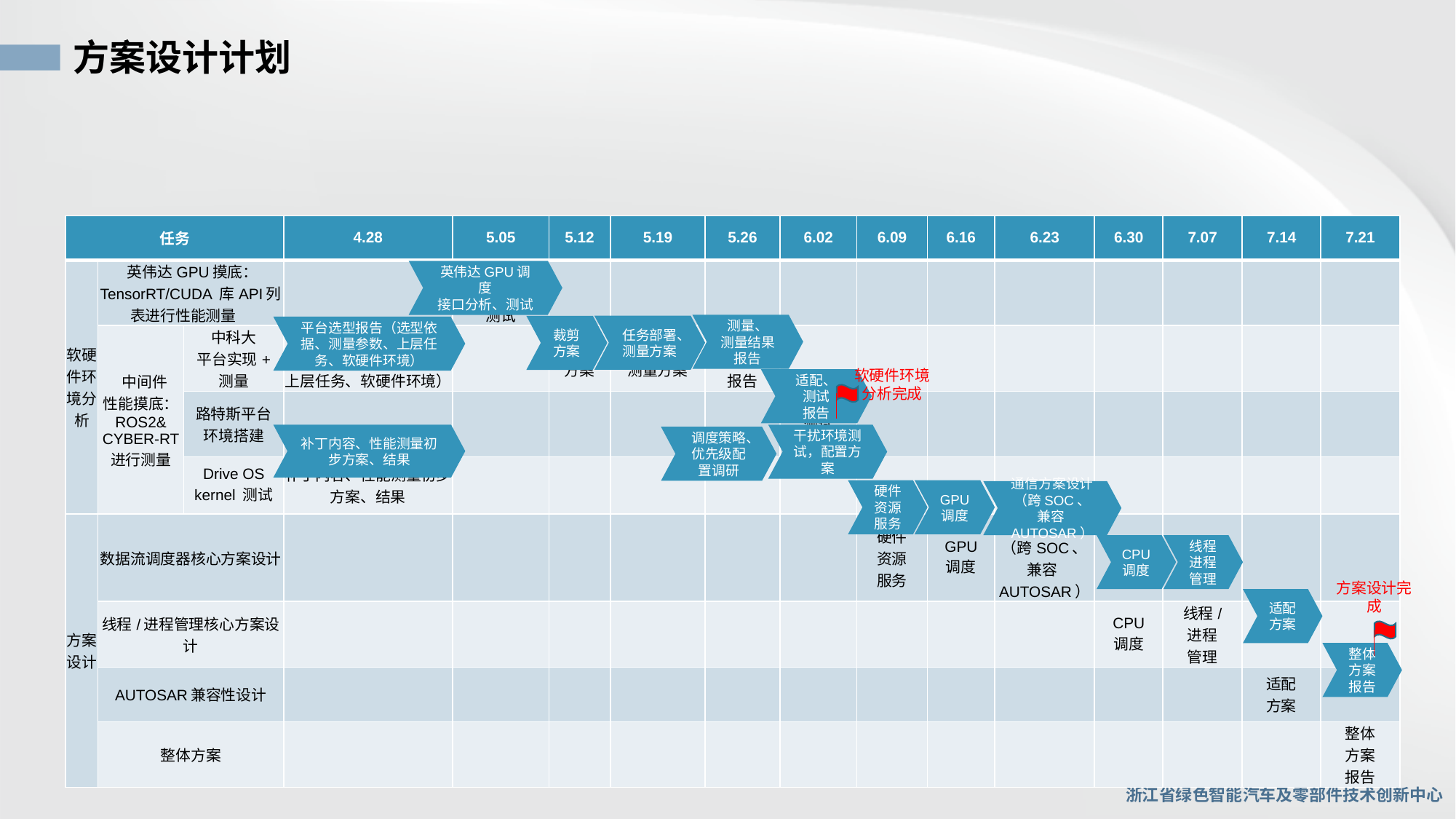

方案设计计划
| 任务 |  |  | 4.28 | 5.05 | 5.12 | 5.19 | 5.26 | 6.02 | 6.09 | 6.16 | 6.23 | 6.30 | 7.07 | 7.14 | 7.21 |
| --- | --- | --- | --- | --- | --- | --- | --- | --- | --- | --- | --- | --- | --- | --- | --- |
| 软硬件环境分析 | 英伟达GPU摸底：TensorRT/CUDA 库API列表进行性能测量 |  |  | GPU调度 接口分析、 测试 |  |  |  |  |  |  |  |  |  |  |  |
|  | 中间件 性能摸底： ROS2& CYBER-RT 进行测量 | 中科大 平台实现+ 测量 | 平台选型报告 （选型依据、测量参数、上层任务、软硬件环境） |  | 裁剪 方案 | 任务部署、 测量方案 | 测量、 测量结果 报告 |  |  |  |  |  |  |  |  |
|  |  | 路特斯平台 环境搭建 |  |  |  |  |  | 适配、 测试 报告 |  |  |  |  |  |  |  |
|  |  | Drive OS kernel 测试 | 补丁内容、性能测量初步方案、结果 |  |  |  |  |  |  |  |  |  |  |  |  |
| 方案设计 | 数据流调度器核心方案设计 |  |  |  |  |  |  |  | 硬件 资源 服务 | GPU 调度 | 通信方案设计 （跨SOC、兼容AUTOSAR） |  |  |  |  |
|  | 线程/进程管理核心方案设计 |  |  |  |  |  |  |  |  |  |  | CPU 调度 | 线程/ 进程 管理 |  |  |
|  | AUTOSAR兼容性设计 |  |  |  |  |  |  |  |  |  |  |  |  | 适配 方案 |  |
|  | 整体方案 |  |  |  |  |  |  |  |  |  |  |  |  |  | 整体 方案 报告 |
英伟达GPU调度
接口分析、测试
任务部署、
测量方案
裁剪
方案
平台选型报告（选型依据、测量参数、上层任务、软硬件环境）
软硬件环境分析完成

适配、
测试
报告
补丁内容、性能测量初步方案、结果
GPU
调度
硬件
资源
服务
通信方案设计
（跨SOC、兼容AUTOSAR）
线程
进程
管理
CPU
调度
方案设计完成

适配方案
整体方案报告
测量、
测量结果
报告
干扰环境测试，配置方案
调度策略、优先级配置调研
2